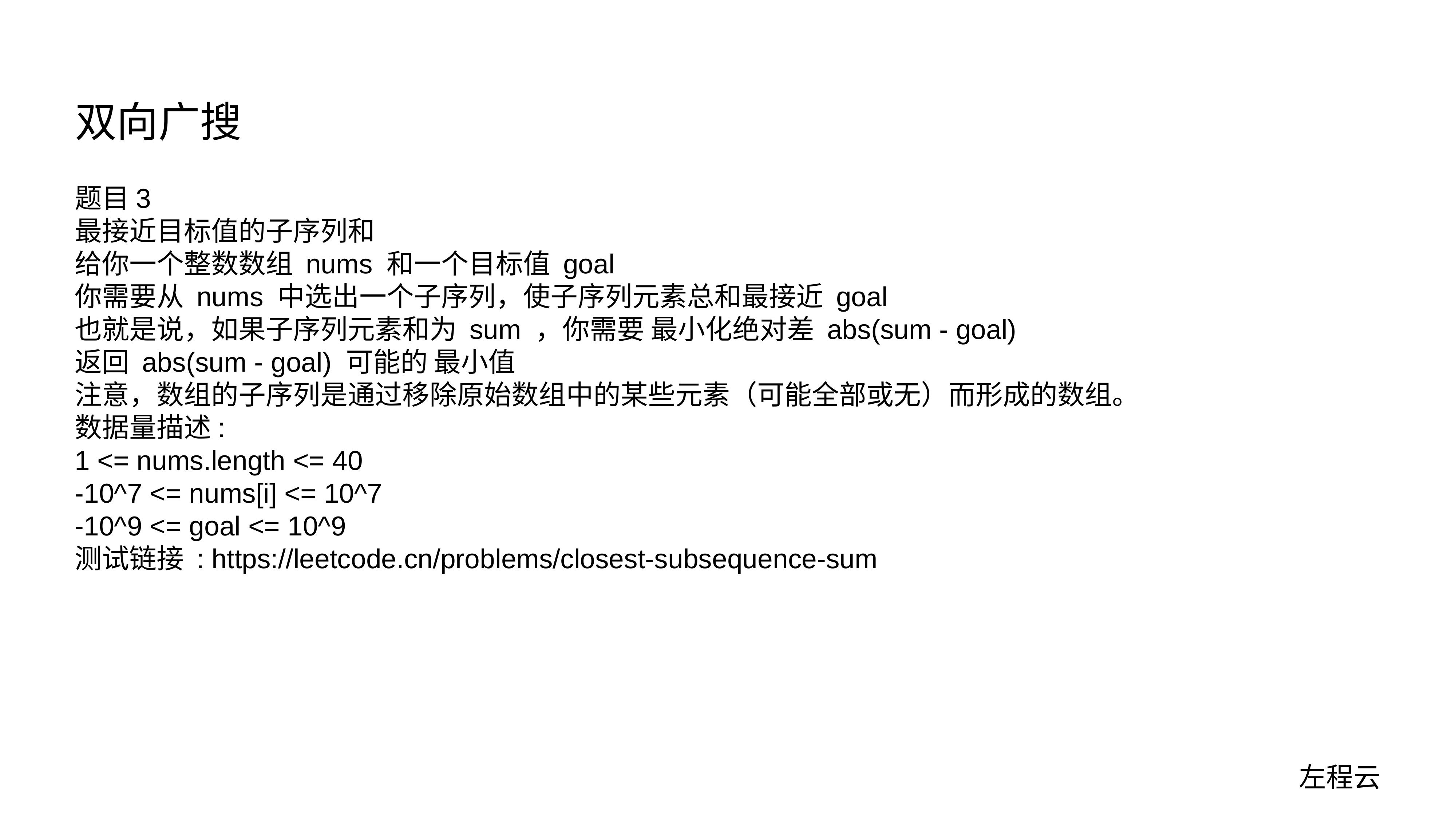

# 双向广搜
题目3
最接近目标值的子序列和
给你一个整数数组 nums 和一个目标值 goal
你需要从 nums 中选出一个子序列，使子序列元素总和最接近 goal
也就是说，如果子序列元素和为 sum ，你需要 最小化绝对差 abs(sum - goal)
返回 abs(sum - goal) 可能的 最小值
注意，数组的子序列是通过移除原始数组中的某些元素（可能全部或无）而形成的数组。
数据量描述:
1 <= nums.length <= 40
-10^7 <= nums[i] <= 10^7
-10^9 <= goal <= 10^9
测试链接 : https://leetcode.cn/problems/closest-subsequence-sum
左程云